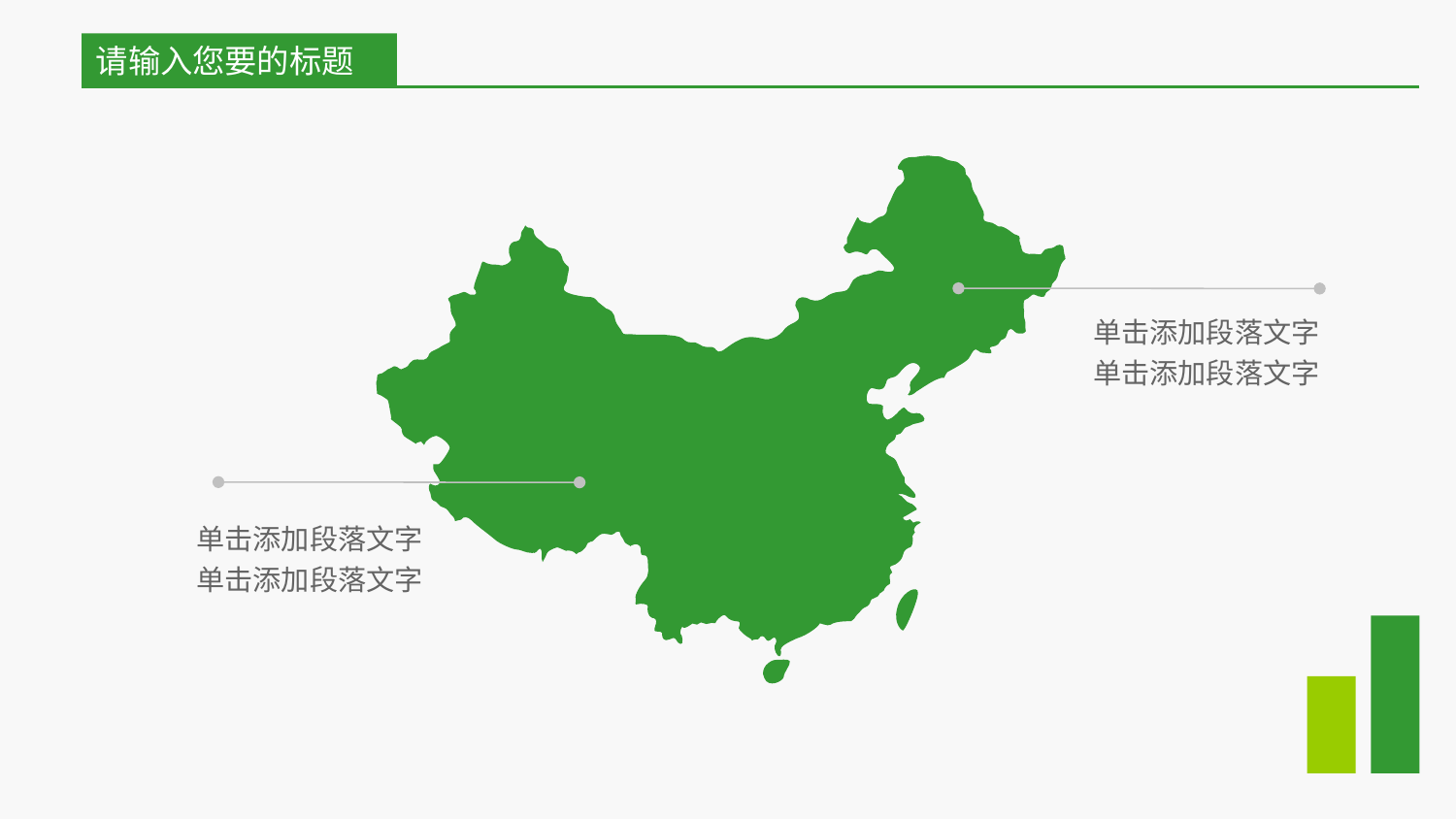

请输入您要的标题

单击添加段落文字
单击添加段落文字

单击添加段落文字
单击添加段落文字